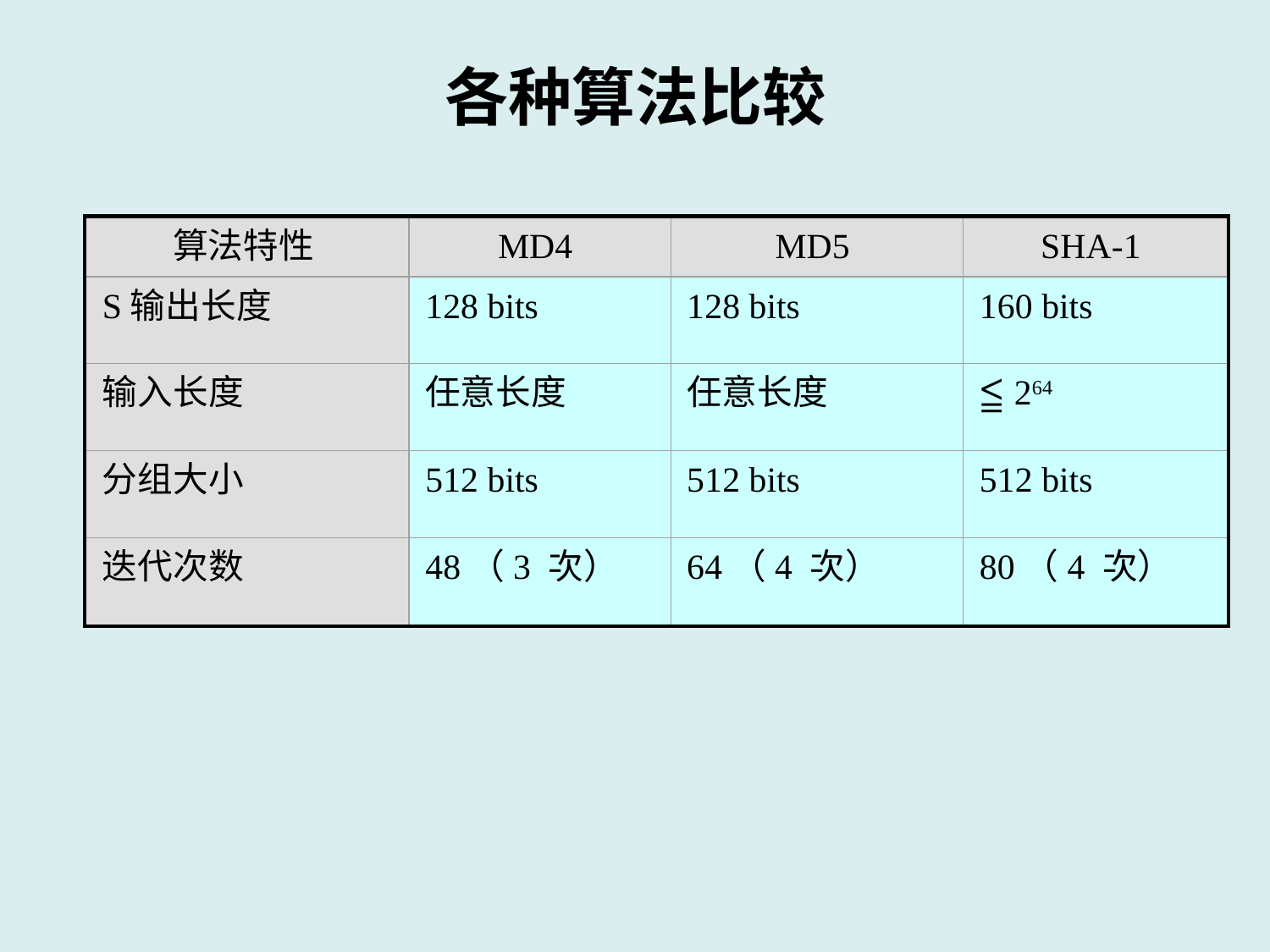

# 各种算法比较

算法特性

MD4

MD5

SHA-1

S输出长度

128 bits

128 bits

160 bits

输入长度

任意长度

任意长度

≦ 264

分组大小

512 bits

512 bits

512 bits

迭代次数

48（3 次）

64（4 次）

80（4 次）